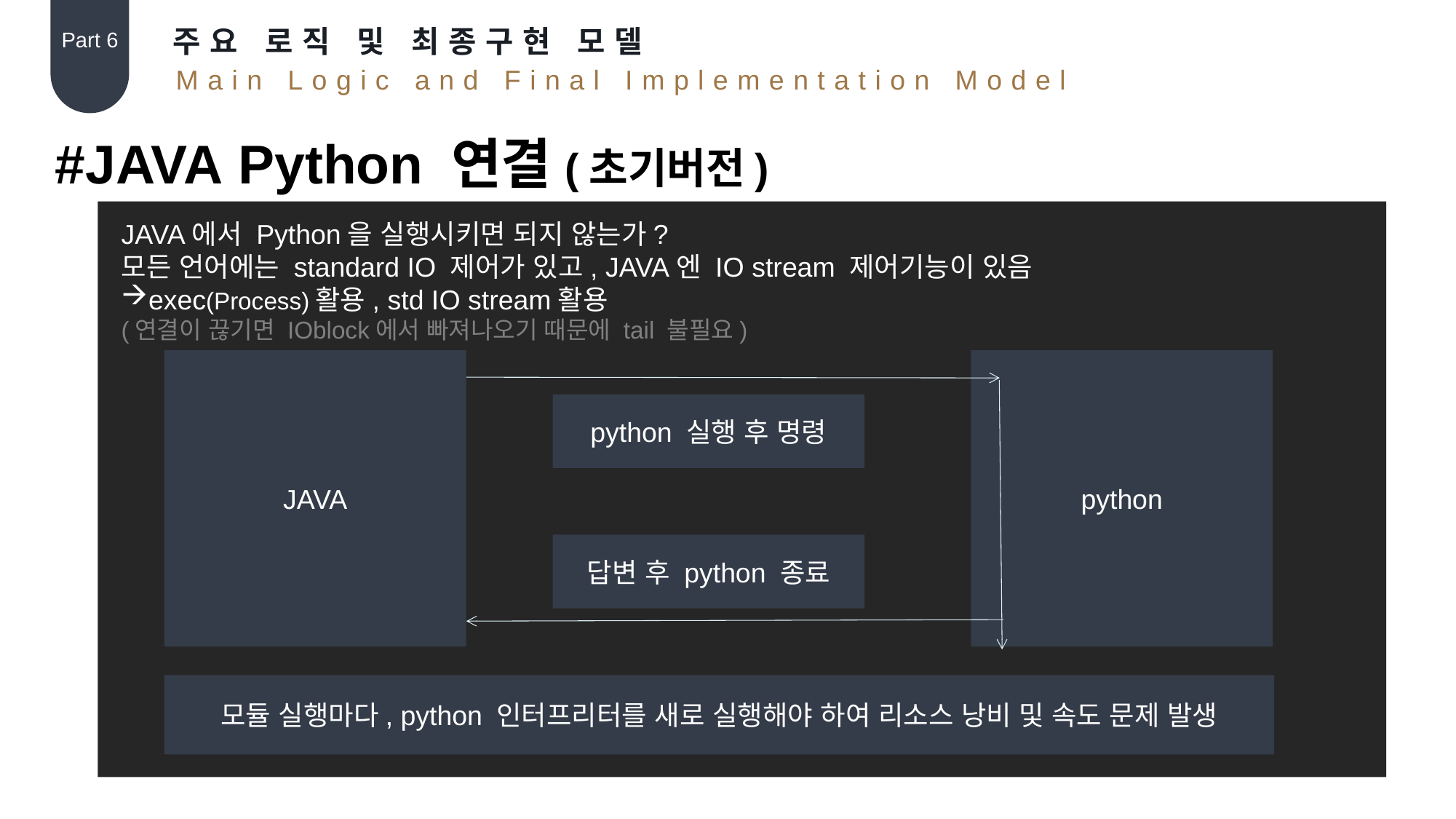

주요 로직 및 최종구현 모델
Part 6
Main Logic and Final Implementation Model
#JAVA Python 연결(초기버전)

JAVA에서 Python을 실행시키면 되지 않는가?
모든 언어에는 standard IO 제어가 있고, JAVA엔 IO stream 제어기능이 있음
exec(Process)활용, std IO stream활용
(연결이 끊기면 IOblock에서 빠져나오기 때문에 tail 불필요)
JAVA
python
python 실행 후 명령
답변 후 python 종료
모듈 실행마다, python 인터프리터를 새로 실행해야 하여 리소스 낭비 및 속도 문제 발생